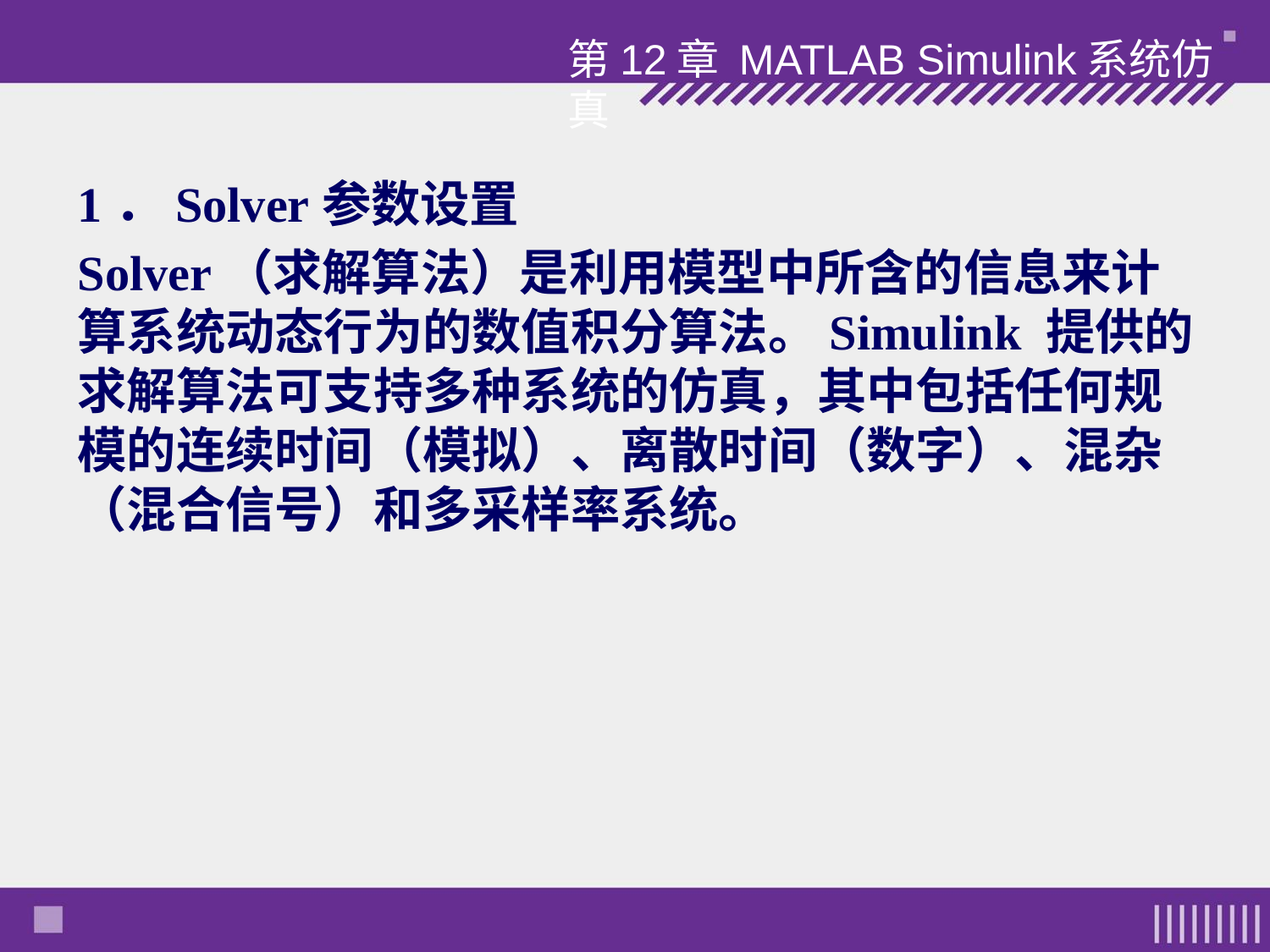

第12章 MATLAB Simulink系统仿真
1．Solver参数设置
Solver（求解算法）是利用模型中所含的信息来计算系统动态行为的数值积分算法。Simulink 提供的求解算法可支持多种系统的仿真，其中包括任何规模的连续时间（模拟）、离散时间（数字）、混杂（混合信号）和多采样率系统。